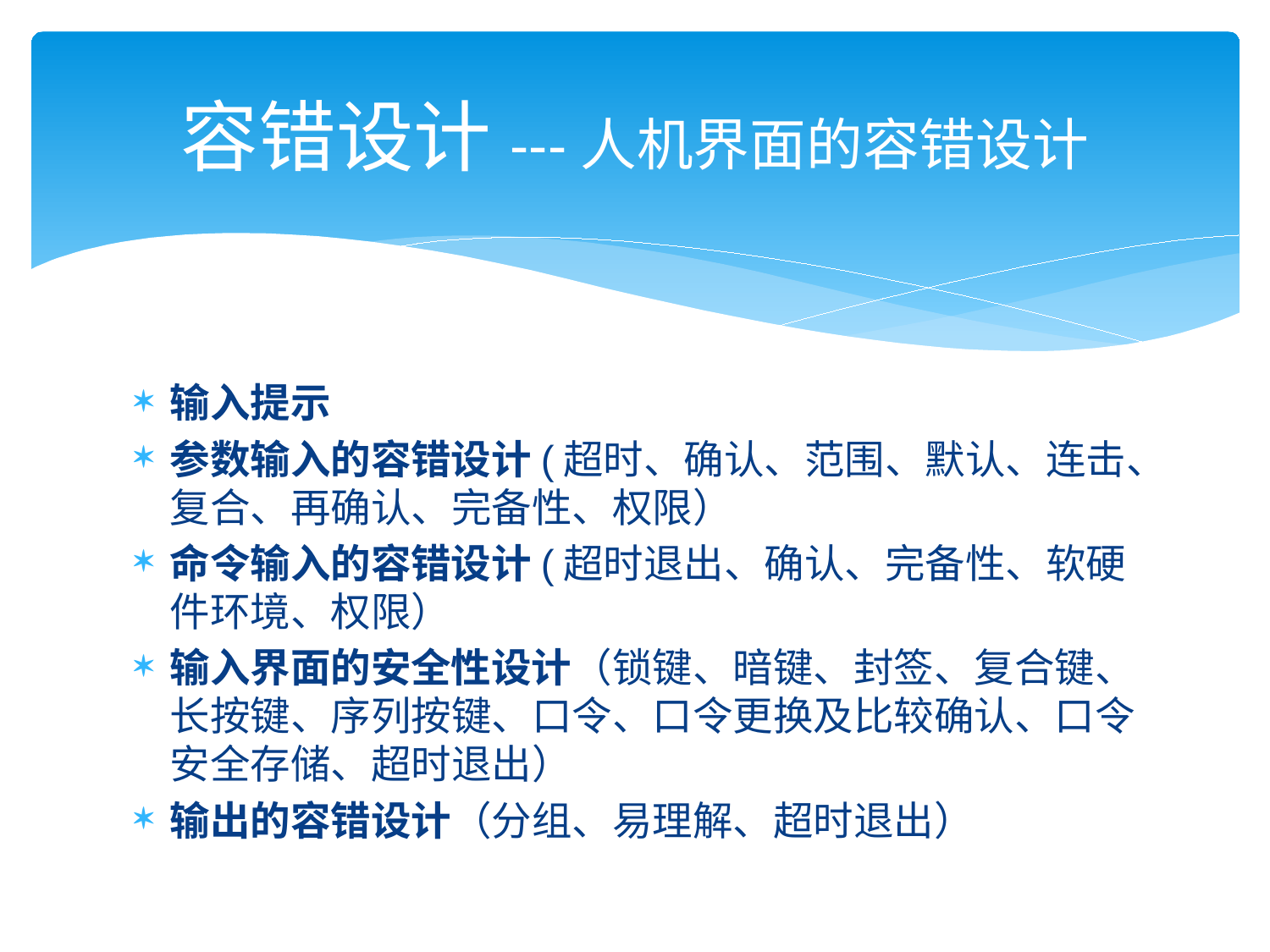

# 容错设计---人机界面的容错设计
输入提示
参数输入的容错设计(超时、确认、范围、默认、连击、复合、再确认、完备性、权限）
命令输入的容错设计(超时退出、确认、完备性、软硬件环境、权限）
输入界面的安全性设计（锁键、暗键、封签、复合键、长按键、序列按键、口令、口令更换及比较确认、口令安全存储、超时退出）
输出的容错设计（分组、易理解、超时退出）